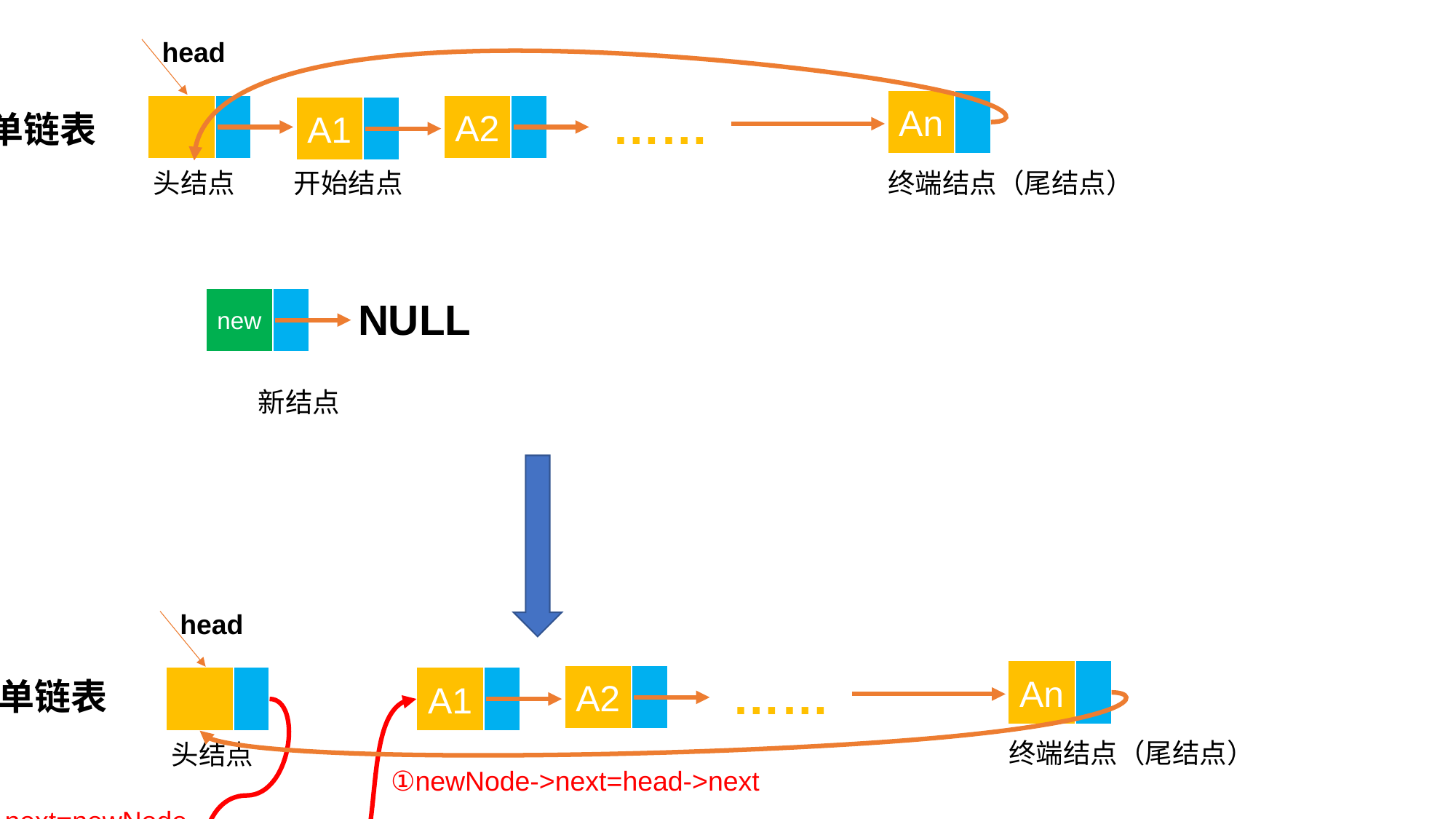

head
……
An

A2

A1

带头结点的循环单链表
头结点
开始结点
终端结点（尾结点）
NULL
new

新结点

head
……
An

A2

A1

带头结点的循环单链表
终端结点（尾结点）
头结点
①newNode->next=head->next
②head->next=newNode
每次将新节点插在循环单链表的最前端
new

新结点
开始结点
newNode